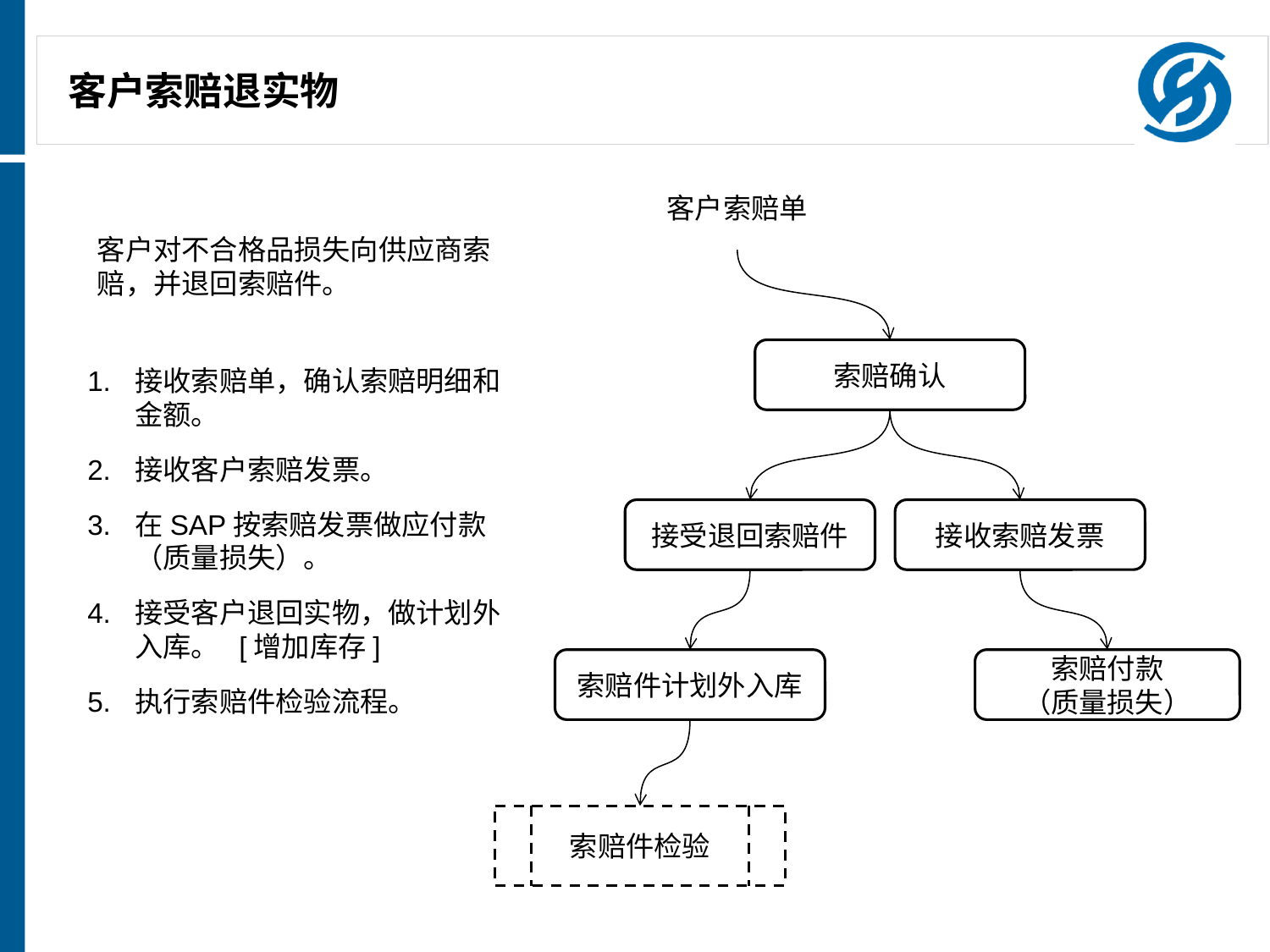

# 客户索赔退实物
客户索赔单
客户对不合格品损失向供应商索赔，并退回索赔件。
索赔确认

接收索赔单，确认索赔明细和金额。
接收客户索赔发票。
在SAP按索赔发票做应付款（质量损失）。
接受客户退回实物，做计划外入库。  [增加库存]
执行索赔件检验流程。

接受退回索赔件
接收索赔发票
索赔件计划外入库
索赔付款
（质量损失）
索赔件检验